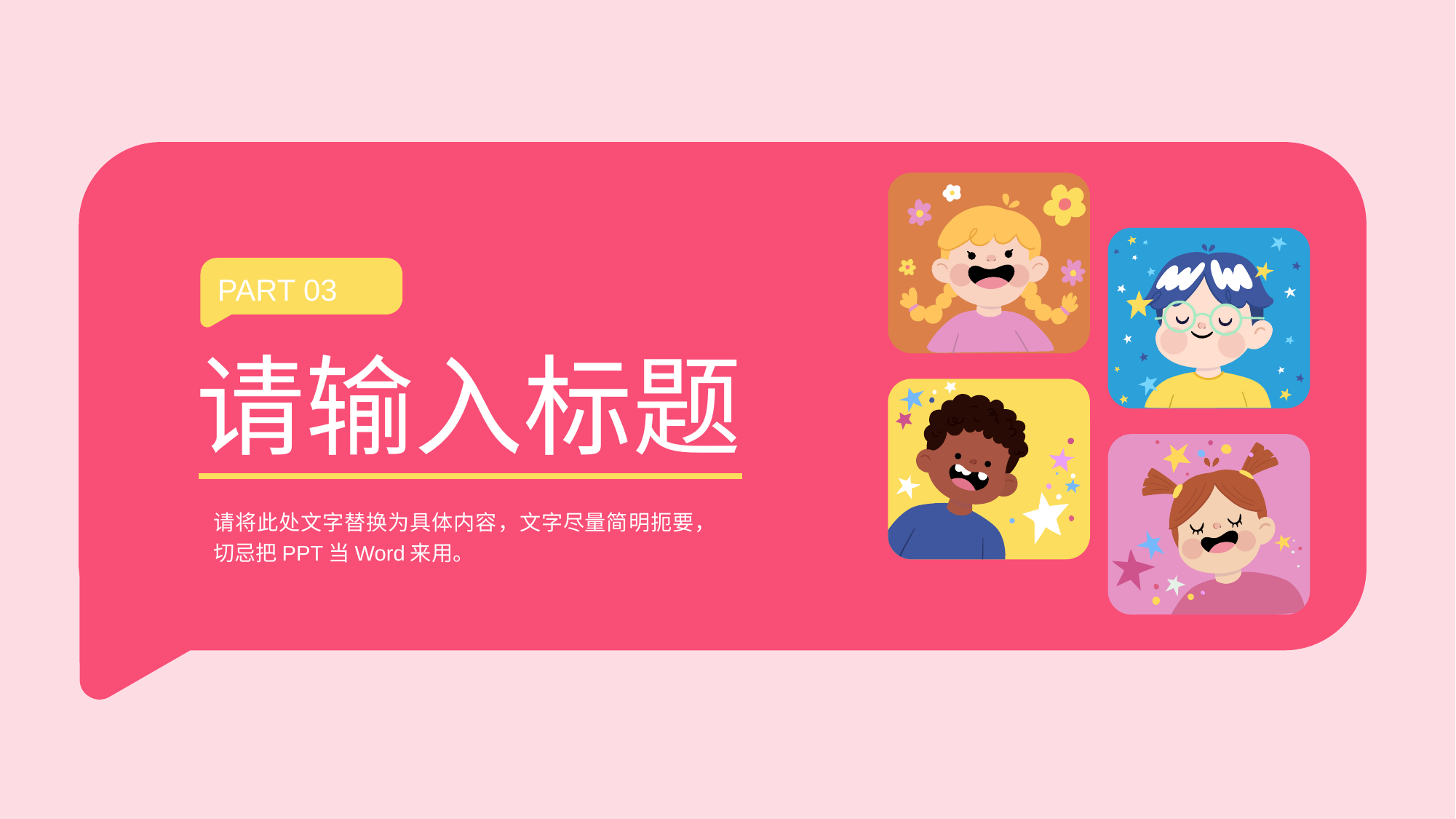

PART 03
# 请输入标题
请将此处文字替换为具体内容，文字尽量简明扼要，切忌把PPT当Word来用。